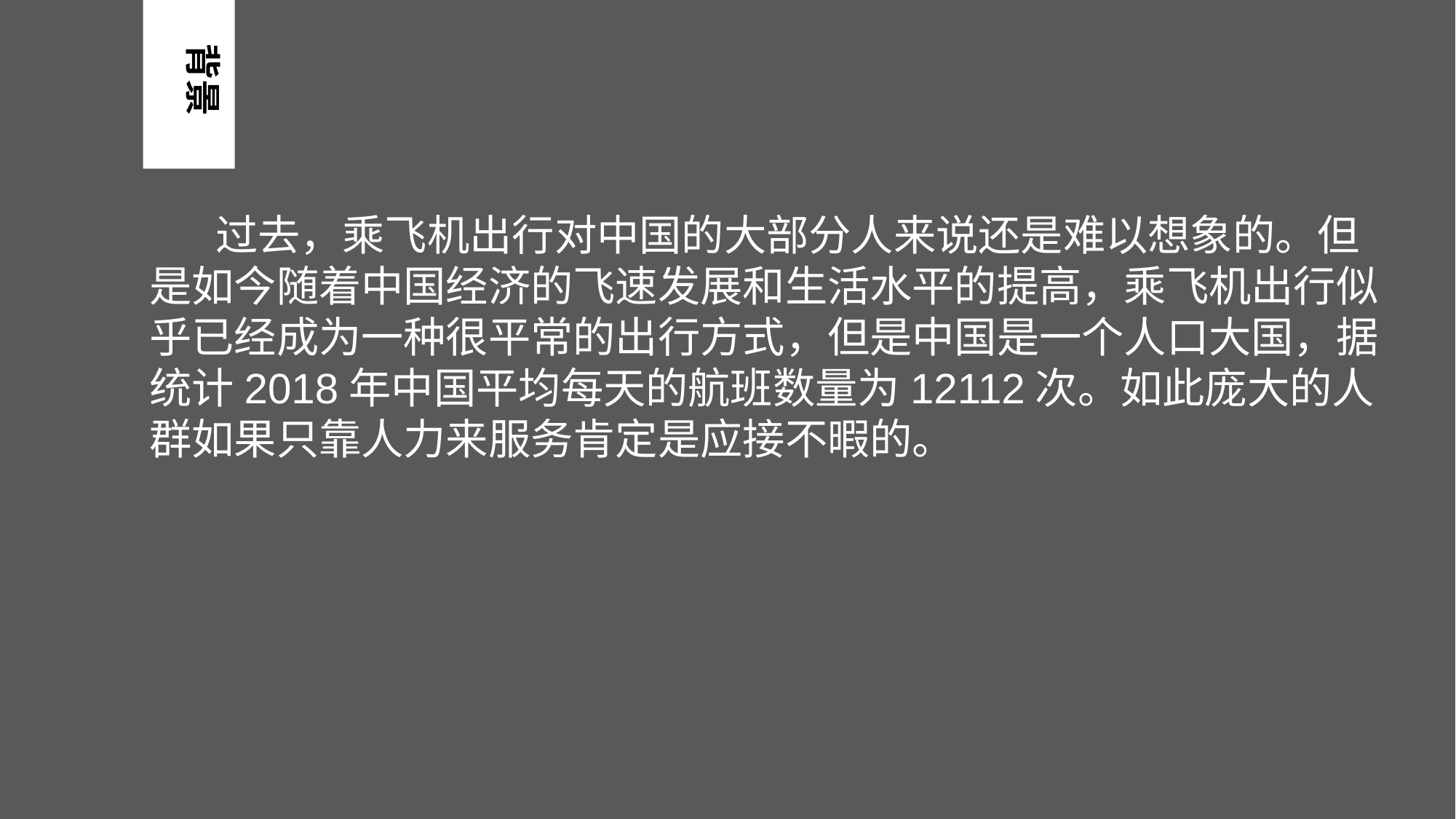

背景
       过去，乘飞机出行对中国的大部分人来说还是难以想象的。但是如今随着中国经济的飞速发展和生活水平的提高，乘飞机出行似乎已经成为一种很平常的出行方式，但是中国是一个人口大国，据统计2018年中国平均每天的航班数量为12112次。如此庞大的人群如果只靠人力来服务肯定是应接不暇的。